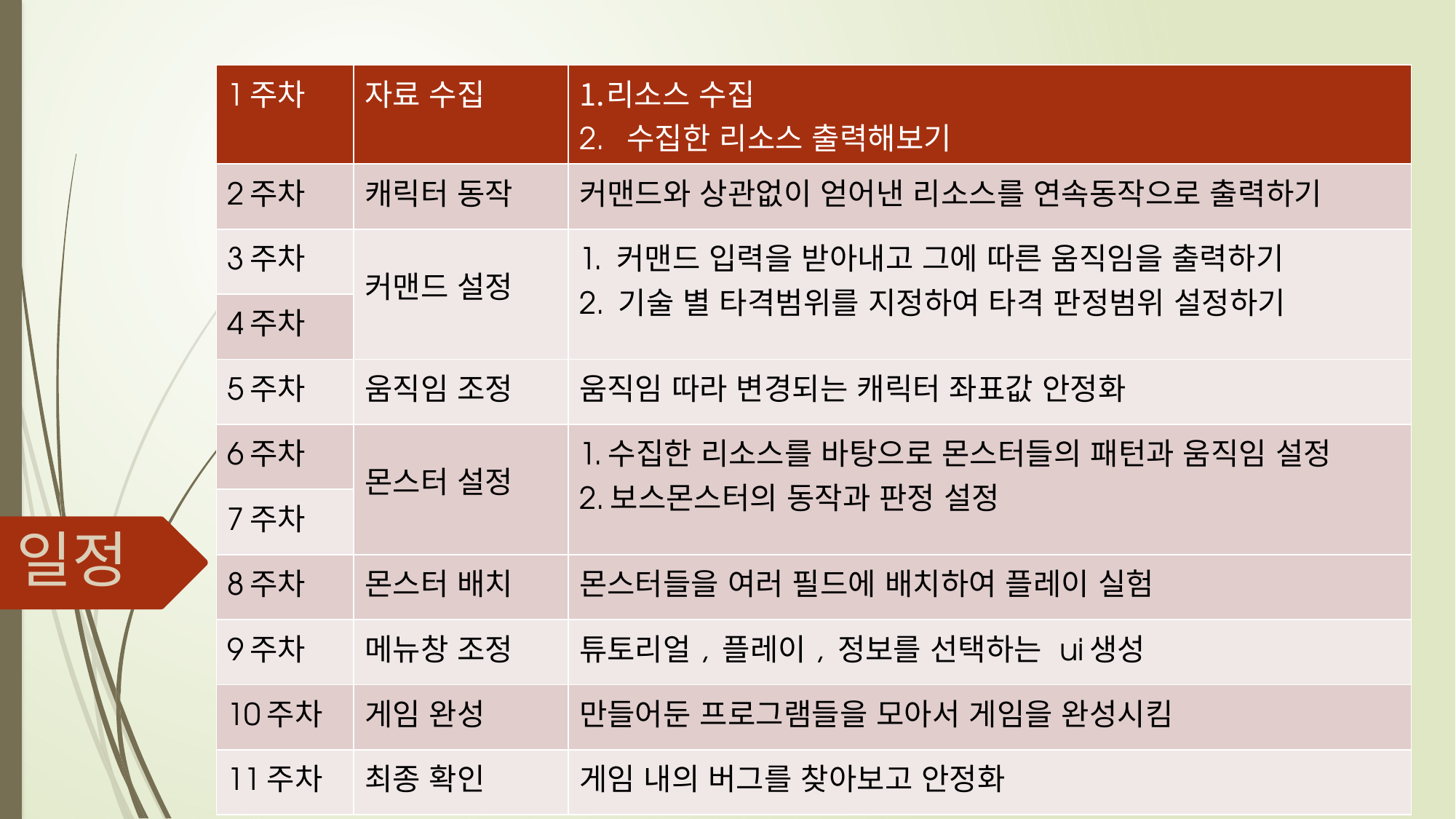

| 1주차 | 자료 수집 | 리소스 수집 2. 수집한 리소스 출력해보기 |
| --- | --- | --- |
| 2주차 | 캐릭터 동작 | 커맨드와 상관없이 얻어낸 리소스를 연속동작으로 출력하기 |
| 3주차 | 커맨드 설정 | 1. 커맨드 입력을 받아내고 그에 따른 움직임을 출력하기 2. 기술 별 타격범위를 지정하여 타격 판정범위 설정하기 |
| 4주차 |  |  |
| 5주차 | 움직임 조정 | 움직임 따라 변경되는 캐릭터 좌표값 안정화 |
| 6주차 | 몬스터 설정 | 1.수집한 리소스를 바탕으로 몬스터들의 패턴과 움직임 설정 2.보스몬스터의 동작과 판정 설정 |
| 7주차 |  |  |
| 8주차 | 몬스터 배치 | 몬스터들을 여러 필드에 배치하여 플레이 실험 |
| 9주차 | 메뉴창 조정 | 튜토리얼, 플레이, 정보를 선택하는 ui생성 |
| 10주차 | 게임 완성 | 만들어둔 프로그램들을 모아서 게임을 완성시킴 |
| 11주차 | 최종 확인 | 게임 내의 버그를 찾아보고 안정화 |
#
일정